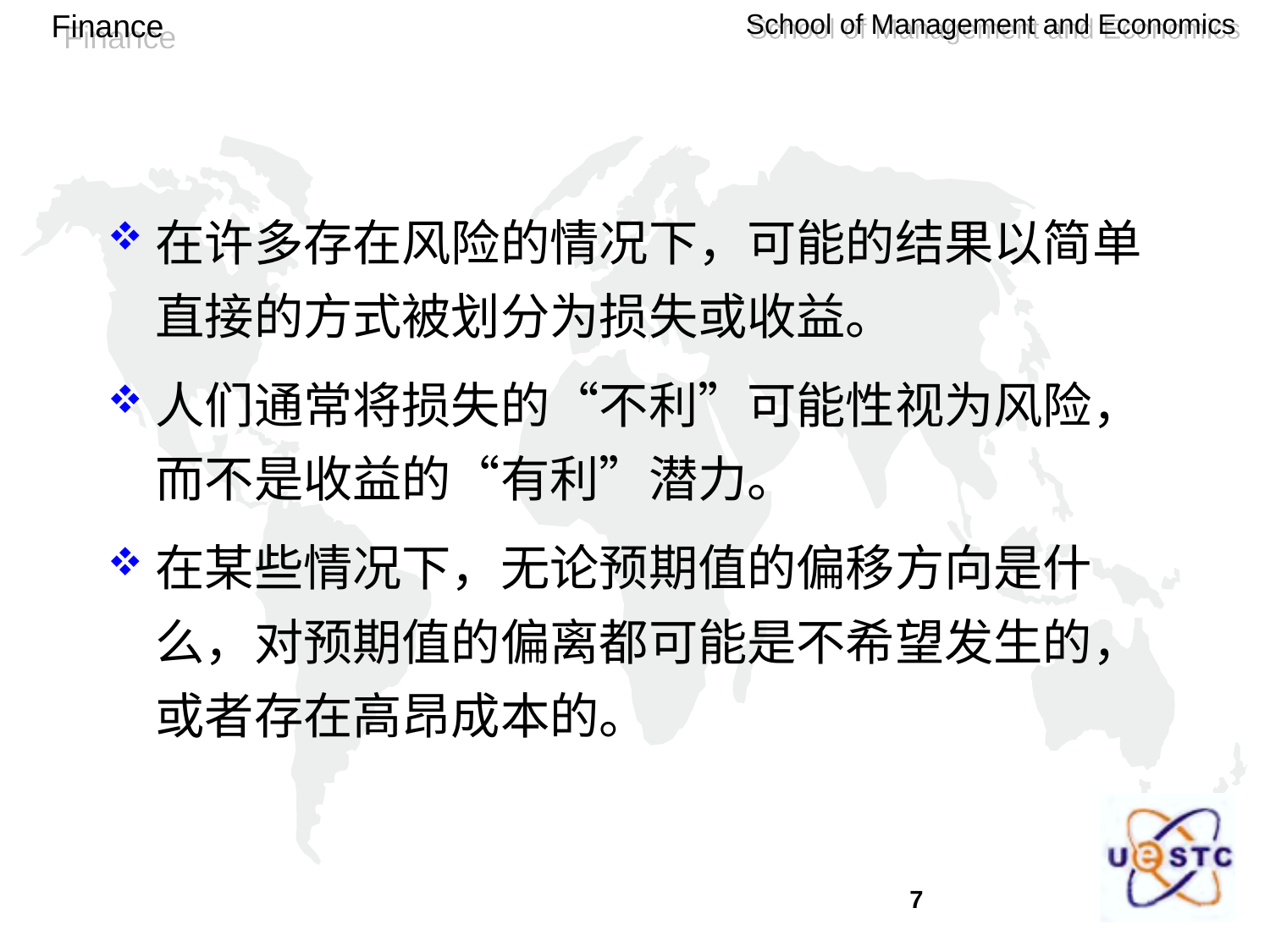

在许多存在风险的情况下，可能的结果以简单直接的方式被划分为损失或收益。
人们通常将损失的“不利”可能性视为风险，而不是收益的“有利”潜力。
在某些情况下，无论预期值的偏移方向是什么，对预期值的偏离都可能是不希望发生的，或者存在高昂成本的。